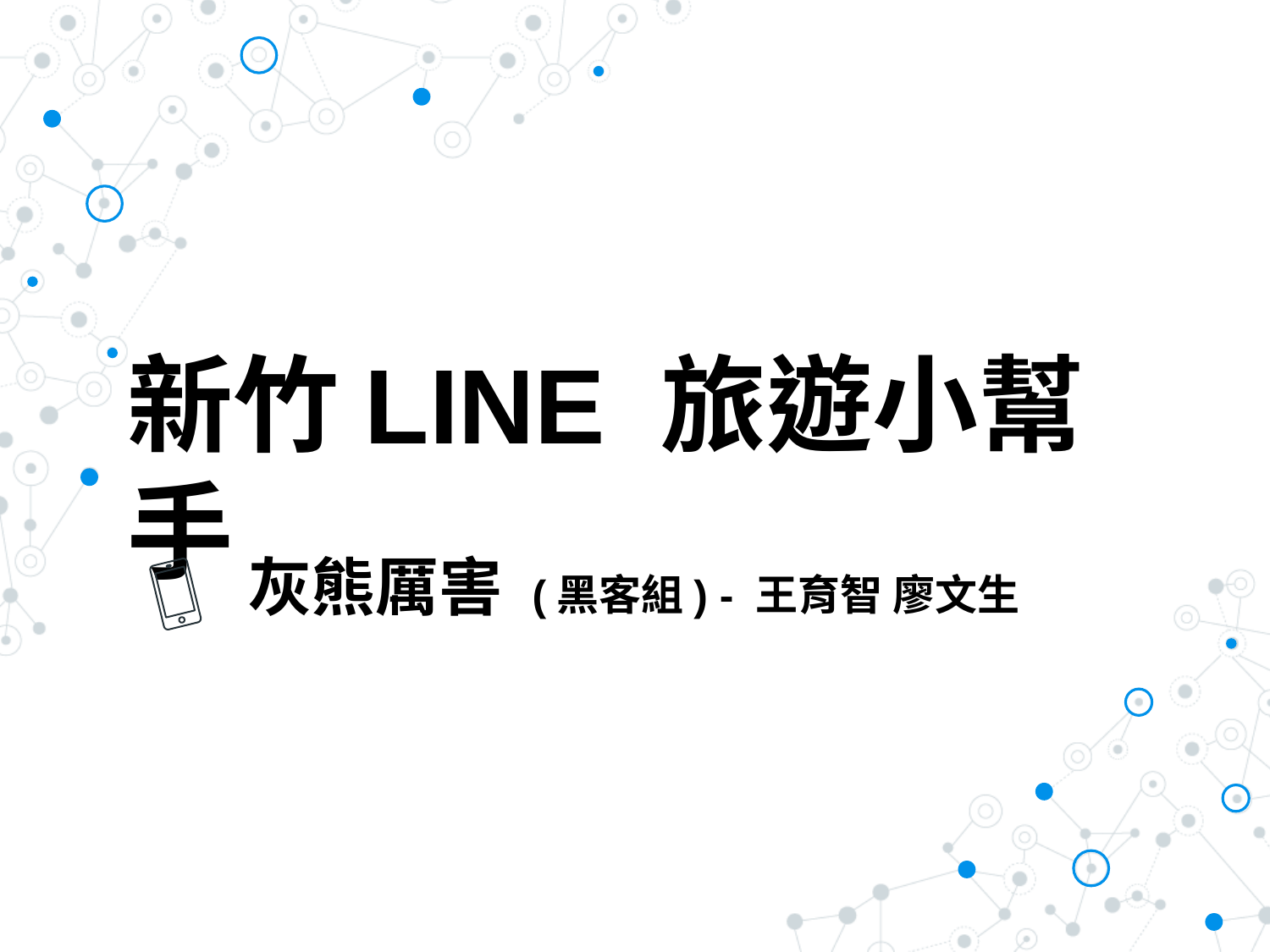

# 新竹LINE 旅遊小幫手
灰熊厲害 (黑客組) - 王育智 廖文生